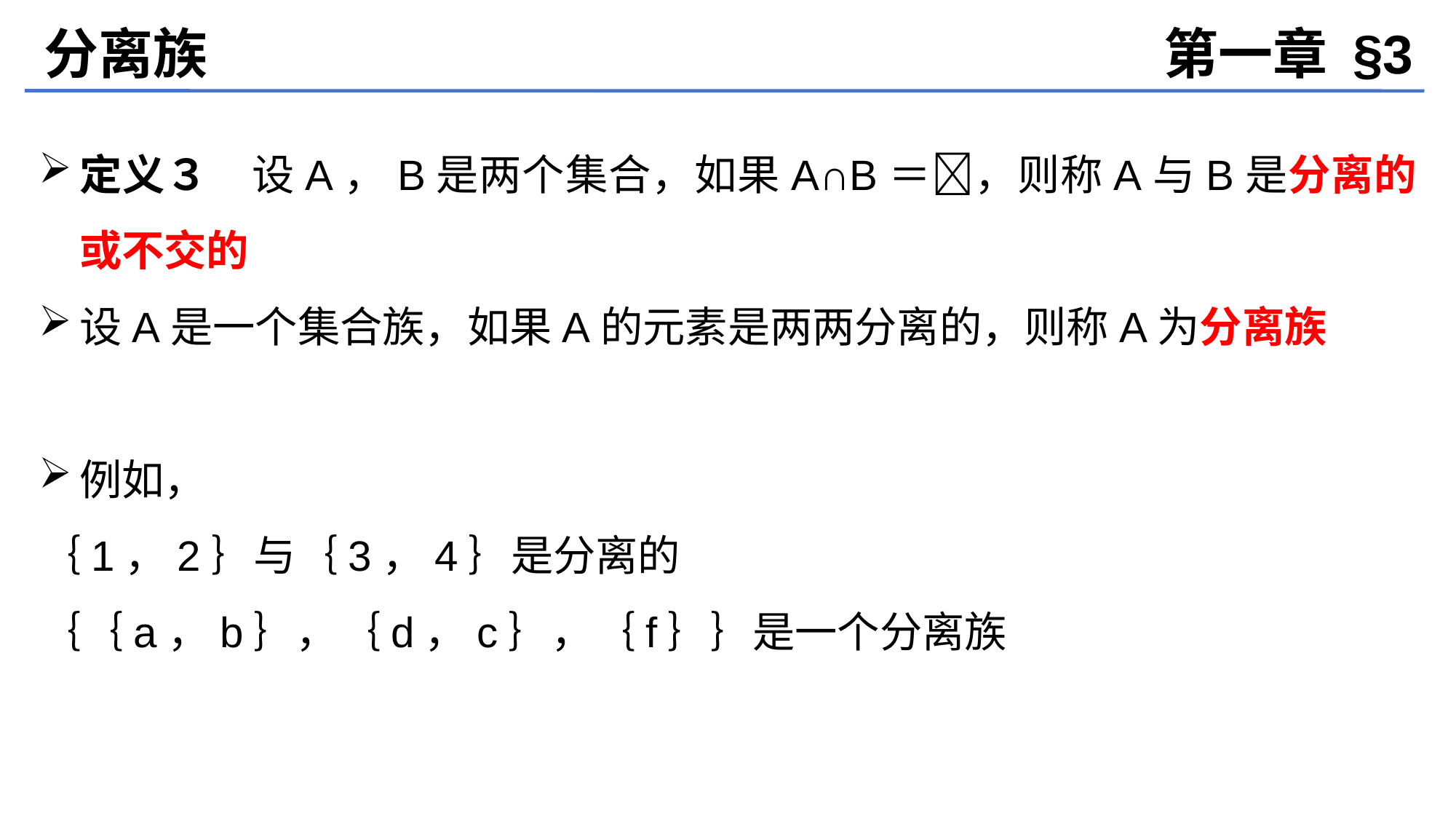

分离族
第一章 §3
定义３　设A，B是两个集合，如果A∩B＝∅，则称A与B是分离的或不交的
设A是一个集合族，如果A的元素是两两分离的，则称A为分离族

例如，
｛1，2｝与｛3，4｝是分离的
｛｛a，b｝，｛d，c｝，｛f｝｝是一个分离族